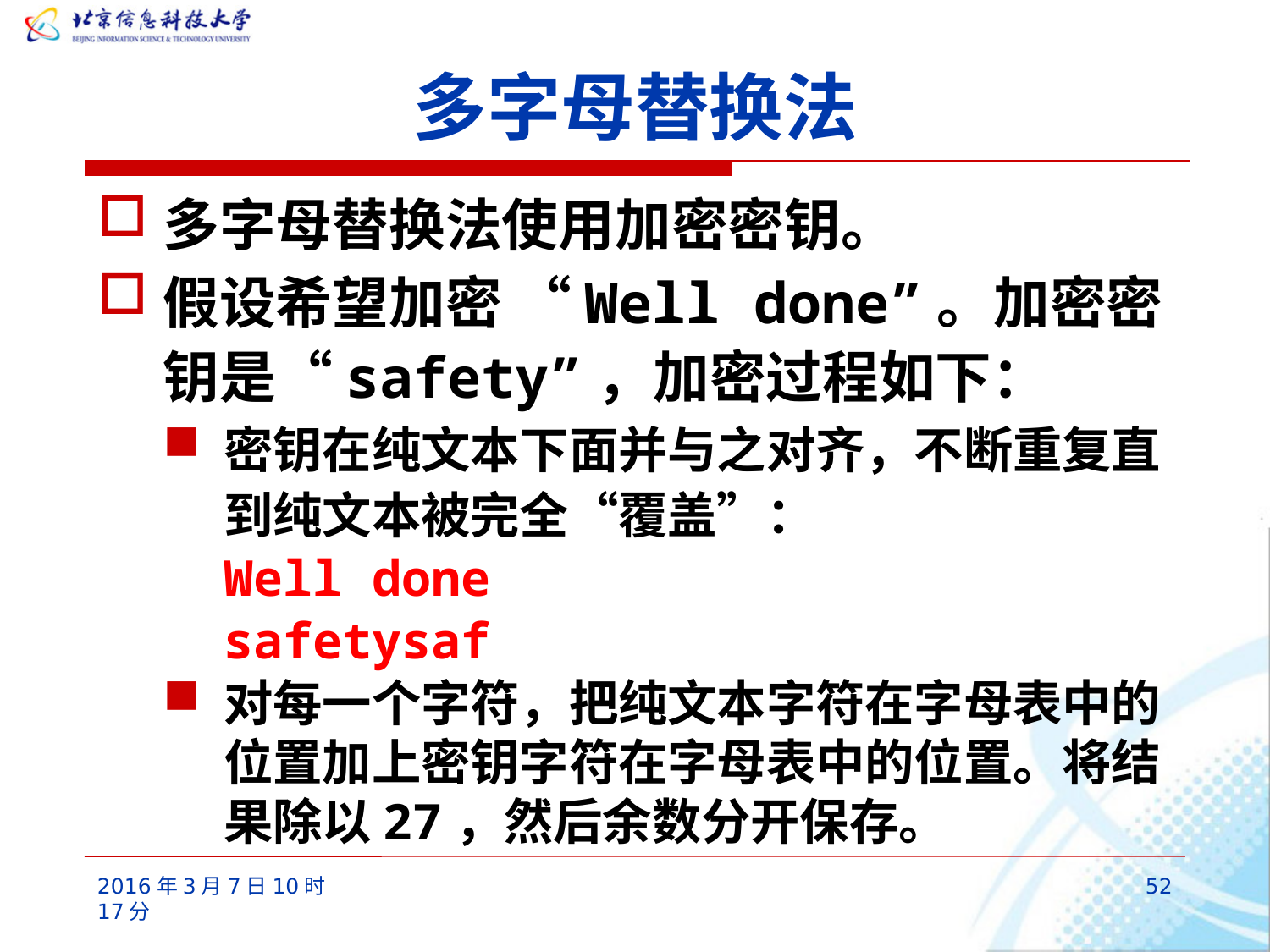

# 多字母替换法
多字母替换法使用加密密钥。
假设希望加密 “Well done”。加密密钥是“safety”，加密过程如下：
密钥在纯文本下面并与之对齐，不断重复直到纯文本被完全“覆盖”：
Well done
safetysaf
对每一个字符，把纯文本字符在字母表中的位置加上密钥字符在字母表中的位置。将结果除以27，然后余数分开保存。
2016年3月7日10时17分
52